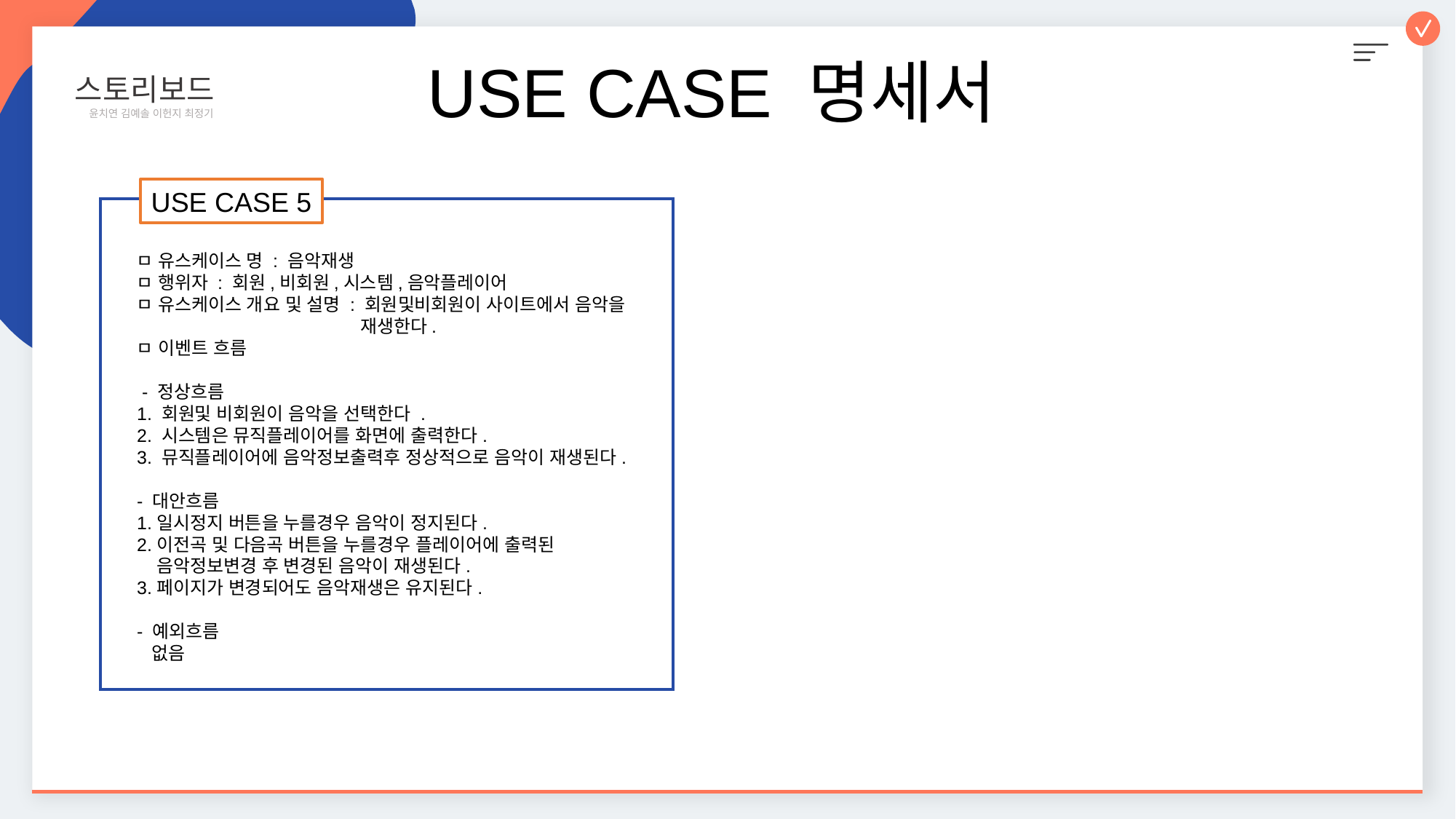

스토리보드
    윤치연 김예솔 이헌지 최정기

USE CASE 명세서
USE CASE 5

 ㅁ 유스케이스 명 : 음악재생
 ㅁ 행위자 : 회원,비회원,시스템,음악플레이어
 ㅁ 유스케이스 개요 및 설명 : 회원및비회원이 사이트에서 음악을
                                             재생한다.
 ㅁ 이벤트 흐름

   - 정상흐름
  1. 회원및 비회원이 음악을 선택한다 .
  2. 시스템은 뮤직플레이어를 화면에 출력한다.
  3. 뮤직플레이어에 음악정보출력후 정상적으로 음악이 재생된다.

  - 대안흐름
  1.일시정지 버튼을 누를경우 음악이 정지된다.
  2.이전곡 및 다음곡 버튼을 누를경우 플레이어에 출력된
     음악정보변경 후 변경된 음악이 재생된다.
  3.페이지가 변경되어도 음악재생은 유지된다.

  - 예외흐름
    없음